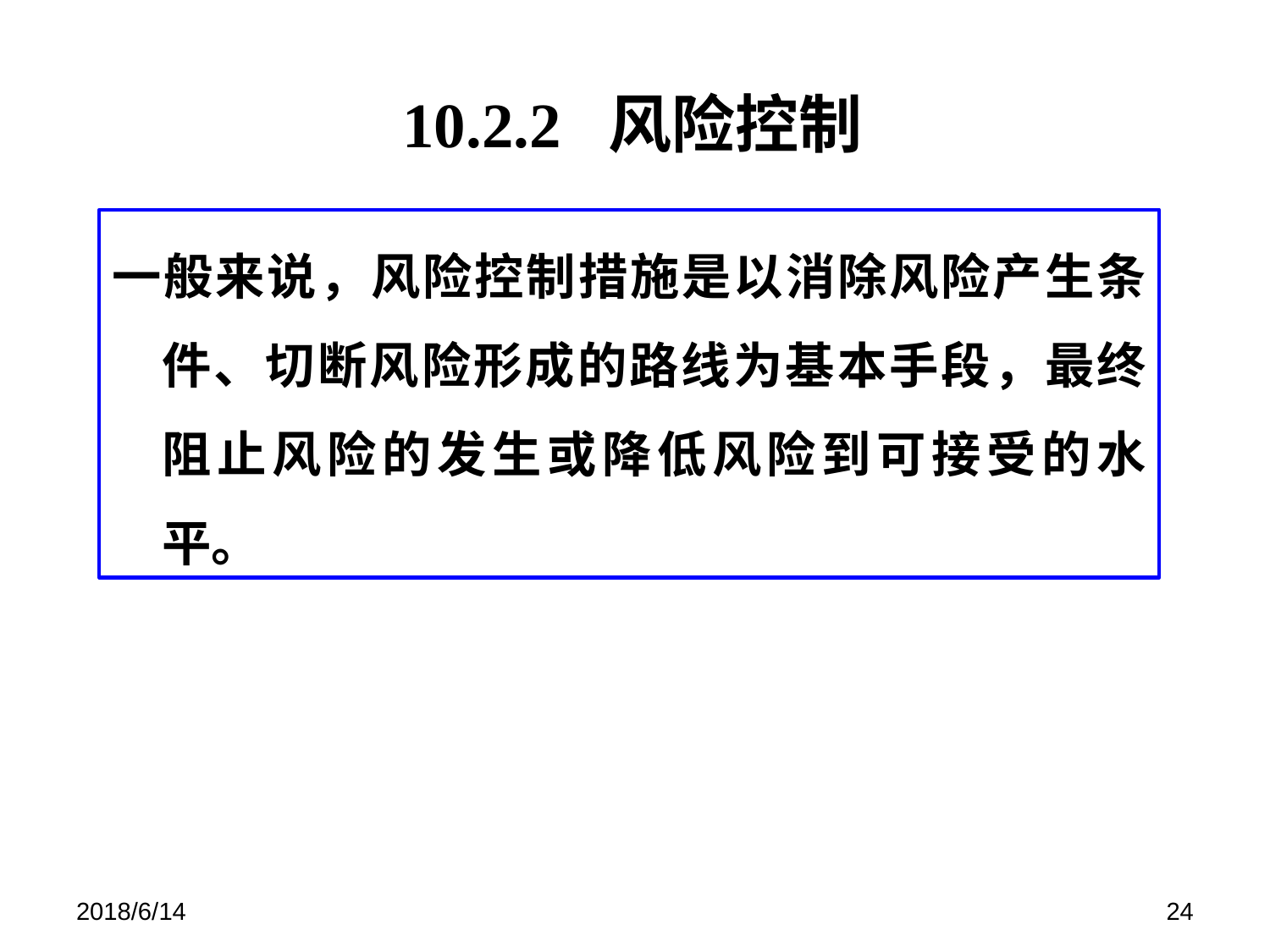

# 10.2.2  风险控制
一般来说，风险控制措施是以消除风险产生条件、切断风险形成的路线为基本手段，最终阻止风险的发生或降低风险到可接受的水平。
2018/6/14
24